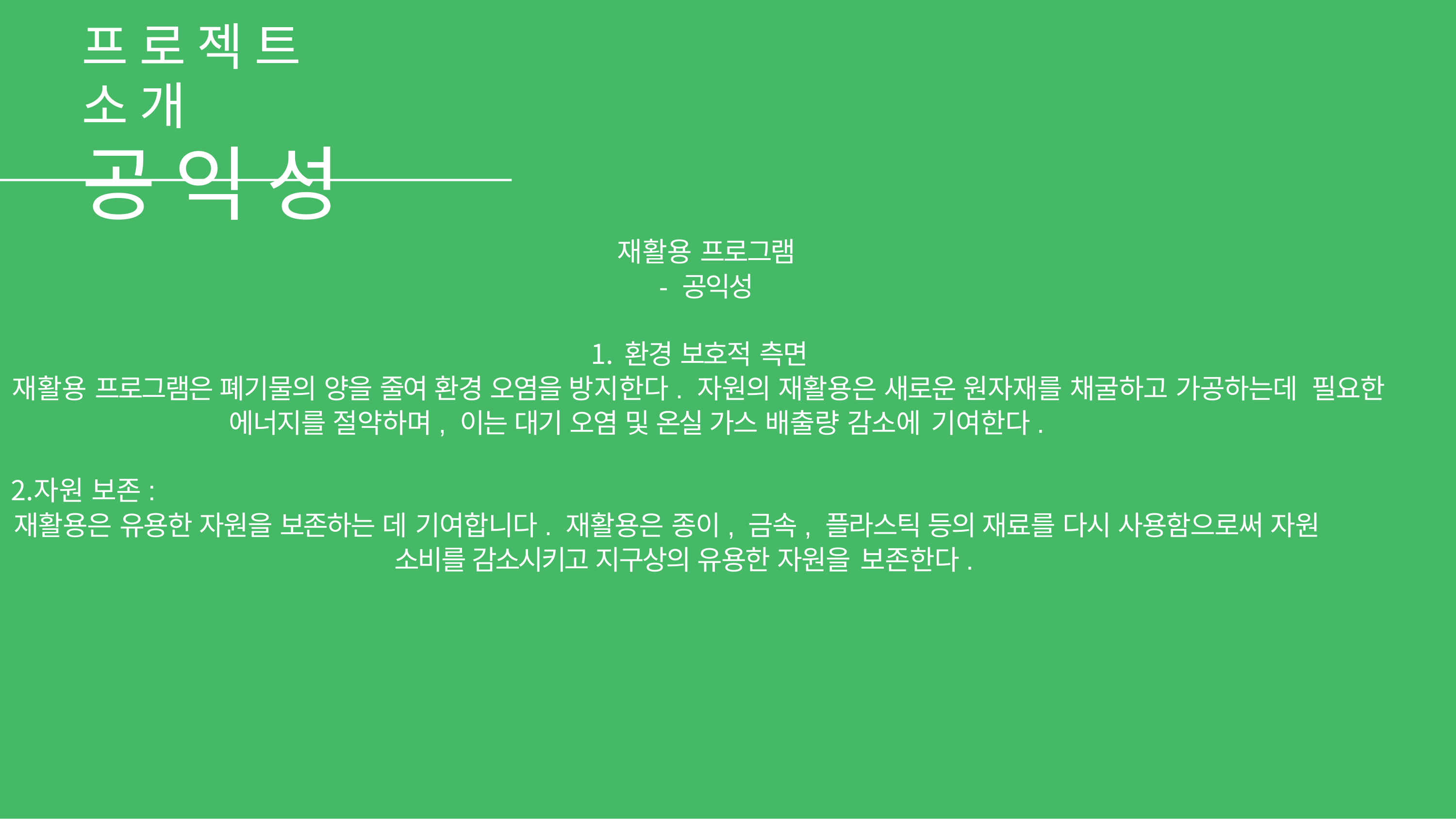

# 프로젝트 소개
공익성

재활용 프로그램
- 공익성

환경 보호적 측면
재활용 프로그램은 폐기물의 양을 줄여 환경 오염을 방지한다. 자원의 재활용은 새로운 원자재를 채굴하고 가공하는데  필요한 에너지를 절약하며, 이는 대기 오염 및 온실 가스 배출량 감소에 기여한다.

자원 보존:
재활용은 유용한 자원을 보존하는 데 기여합니다. 재활용은 종이, 금속, 플라스틱 등의 재료를 다시 사용함으로써 자원  소비를 감소시키고 지구상의 유용한 자원을 보존한다.